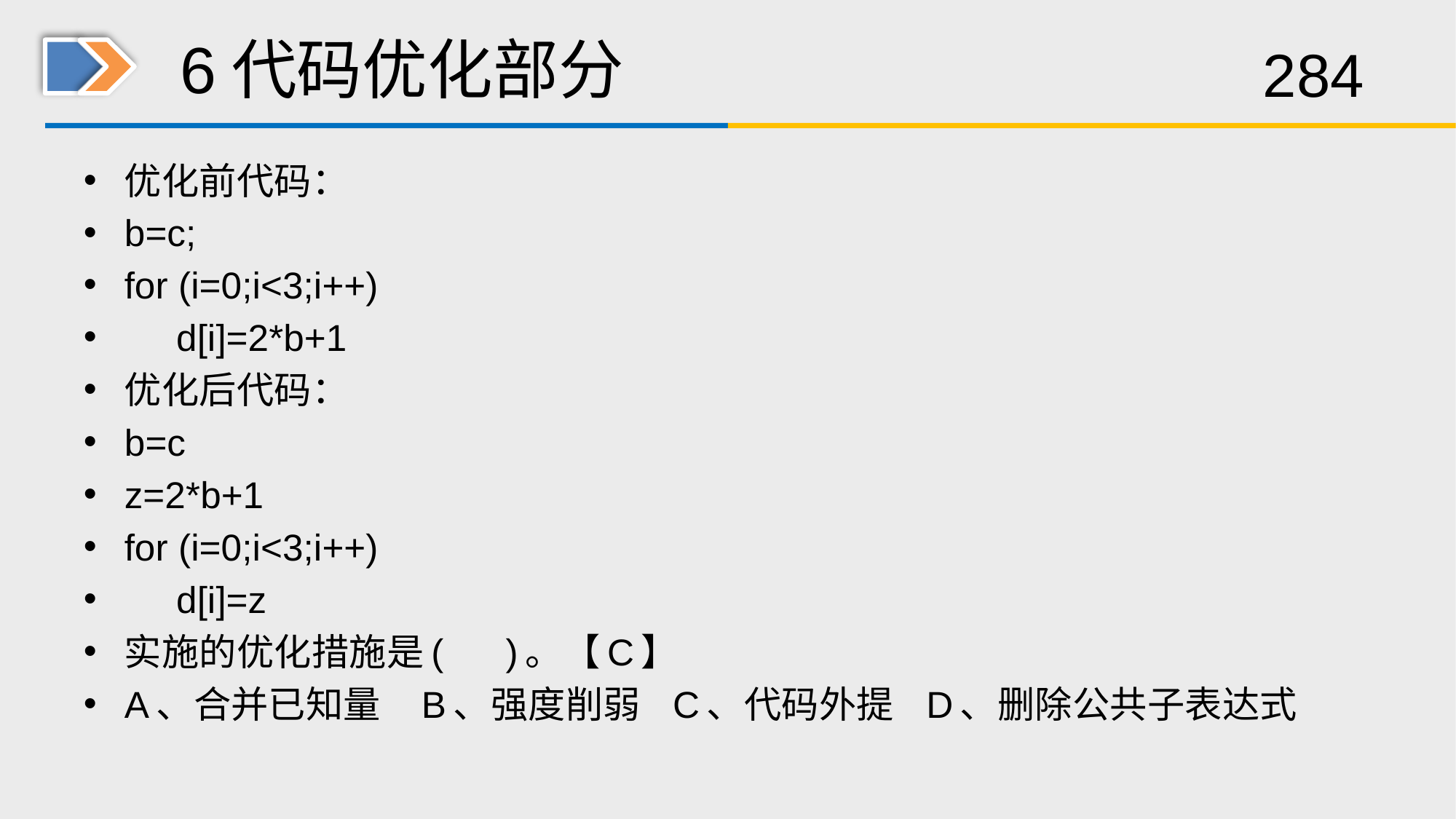

# 6代码优化部分
284
优化前代码：
b=c;
for (i=0;i<3;i++)
     d[i]=2*b+1
优化后代码：
b=c
z=2*b+1
for (i=0;i<3;i++)
     d[i]=z
实施的优化措施是(      )。【C】
A、合并已知量    B、强度削弱   C、代码外提   D、删除公共子表达式